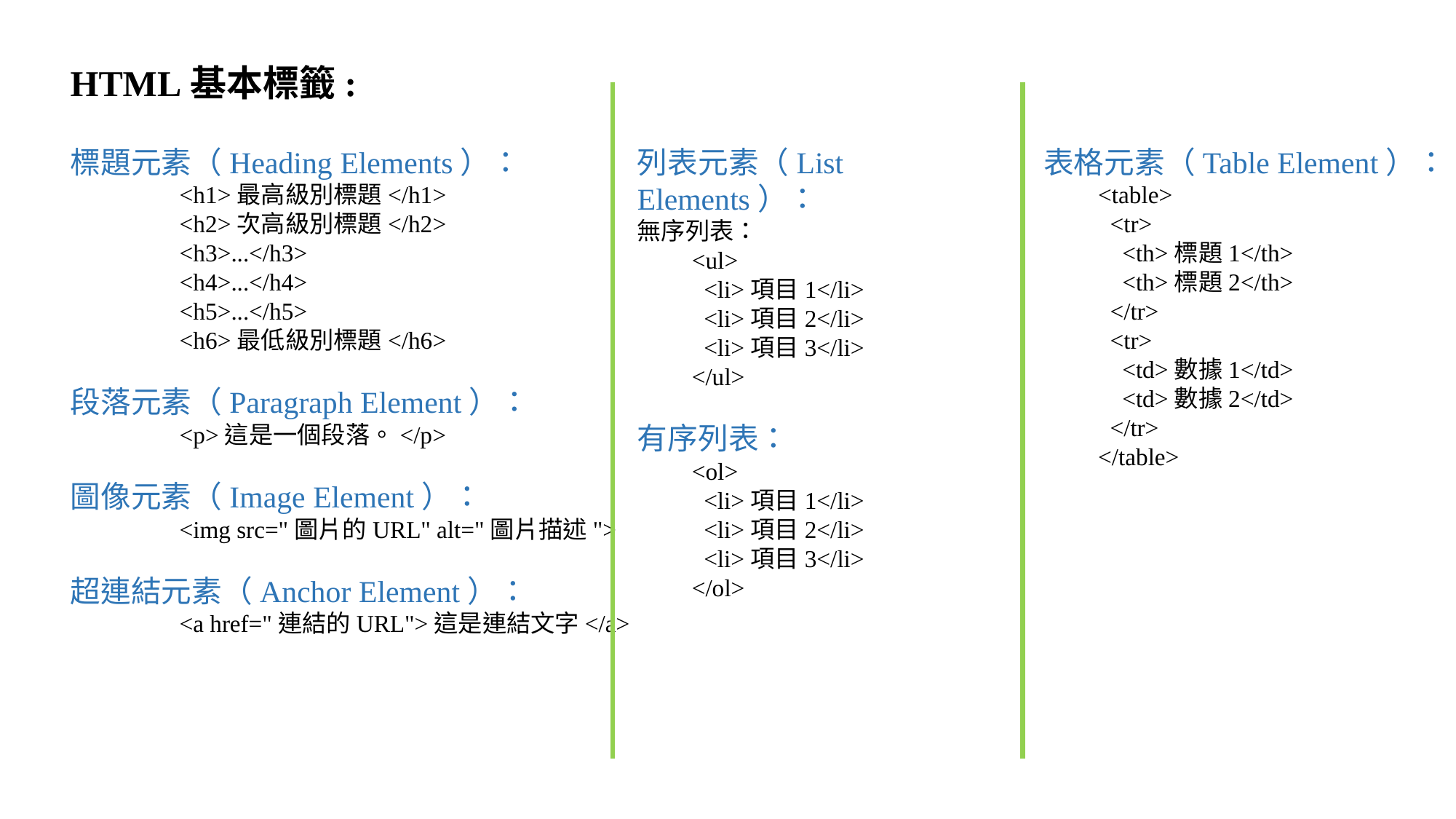

HTML基本標籤:
標題元素（Heading Elements）：
<h1>最高級別標題</h1>
<h2>次高級別標題</h2>
<h3>...</h3>
<h4>...</h4>
<h5>...</h5>
	<h6>最低級別標題</h6>

段落元素（Paragraph Element）：
	<p>這是一個段落。</p>

圖像元素（Image Element）：
	<img src="圖片的URL" alt="圖片描述">

超連結元素（Anchor Element）：
	<a href="連結的URL">這是連結文字</a>
列表元素（List Elements）：
無序列表：
<ul>
  <li>項目1</li>
  <li>項目2</li>
  <li>項目3</li>
</ul>

有序列表：
<ol>
  <li>項目1</li>
  <li>項目2</li>
  <li>項目3</li>
</ol>
表格元素（Table Element）：
<table>
  <tr>
    <th>標題1</th>
    <th>標題2</th>
  </tr>
  <tr>
    <td>數據1</td>
    <td>數據2</td>
  </tr>
</table>